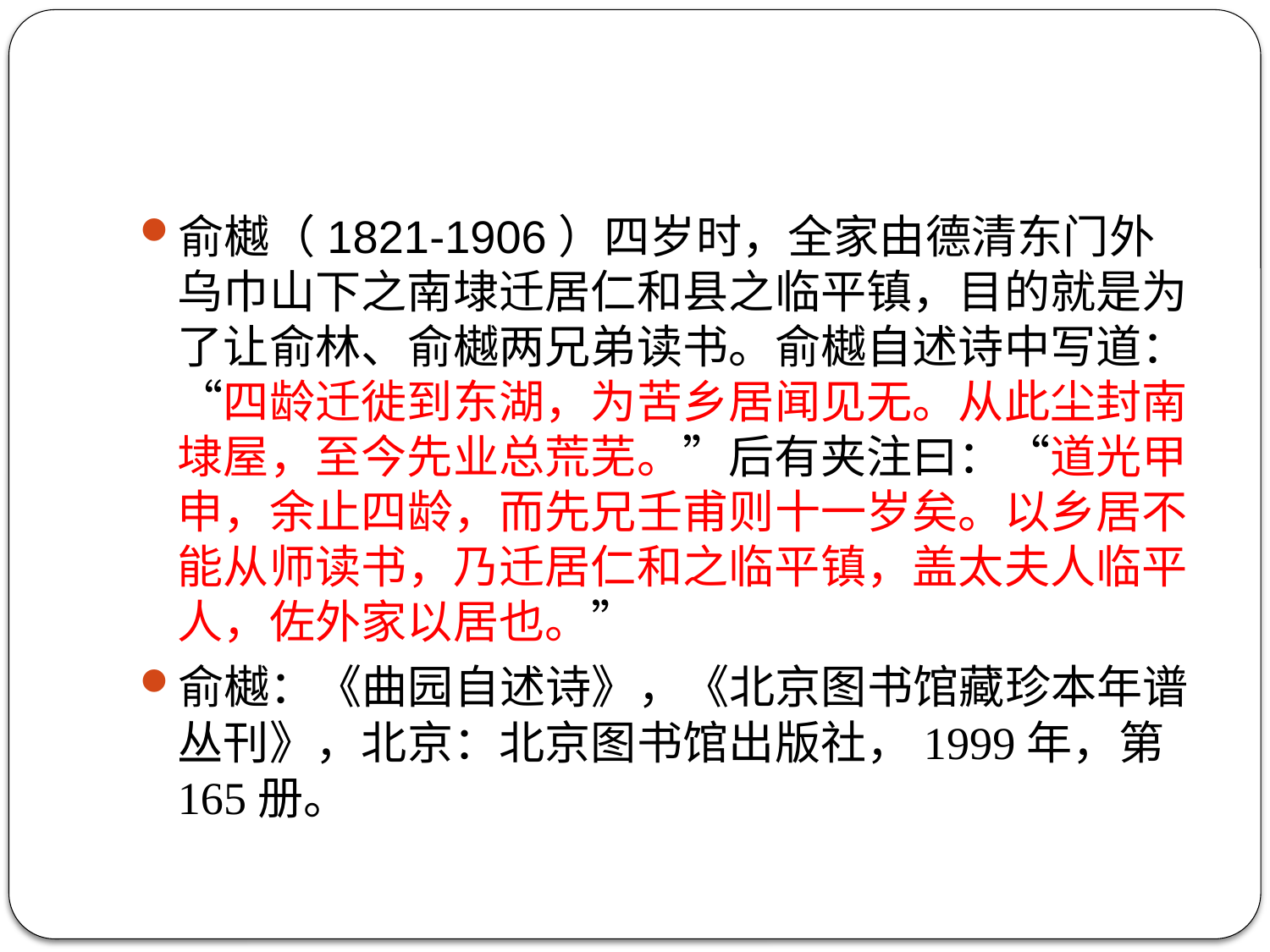

#
俞樾（1821-1906）四岁时，全家由德清东门外乌巾山下之南埭迁居仁和县之临平镇，目的就是为了让俞林、俞樾两兄弟读书。俞樾自述诗中写道：“四龄迁徙到东湖，为苦乡居闻见无。从此尘封南埭屋，至今先业总荒芜。”后有夹注曰：“道光甲申，余止四龄，而先兄壬甫则十一岁矣。以乡居不能从师读书，乃迁居仁和之临平镇，盖太夫人临平人，佐外家以居也。”
俞樾：《曲园自述诗》，《北京图书馆藏珍本年谱丛刊》，北京：北京图书馆出版社，1999年，第165册。